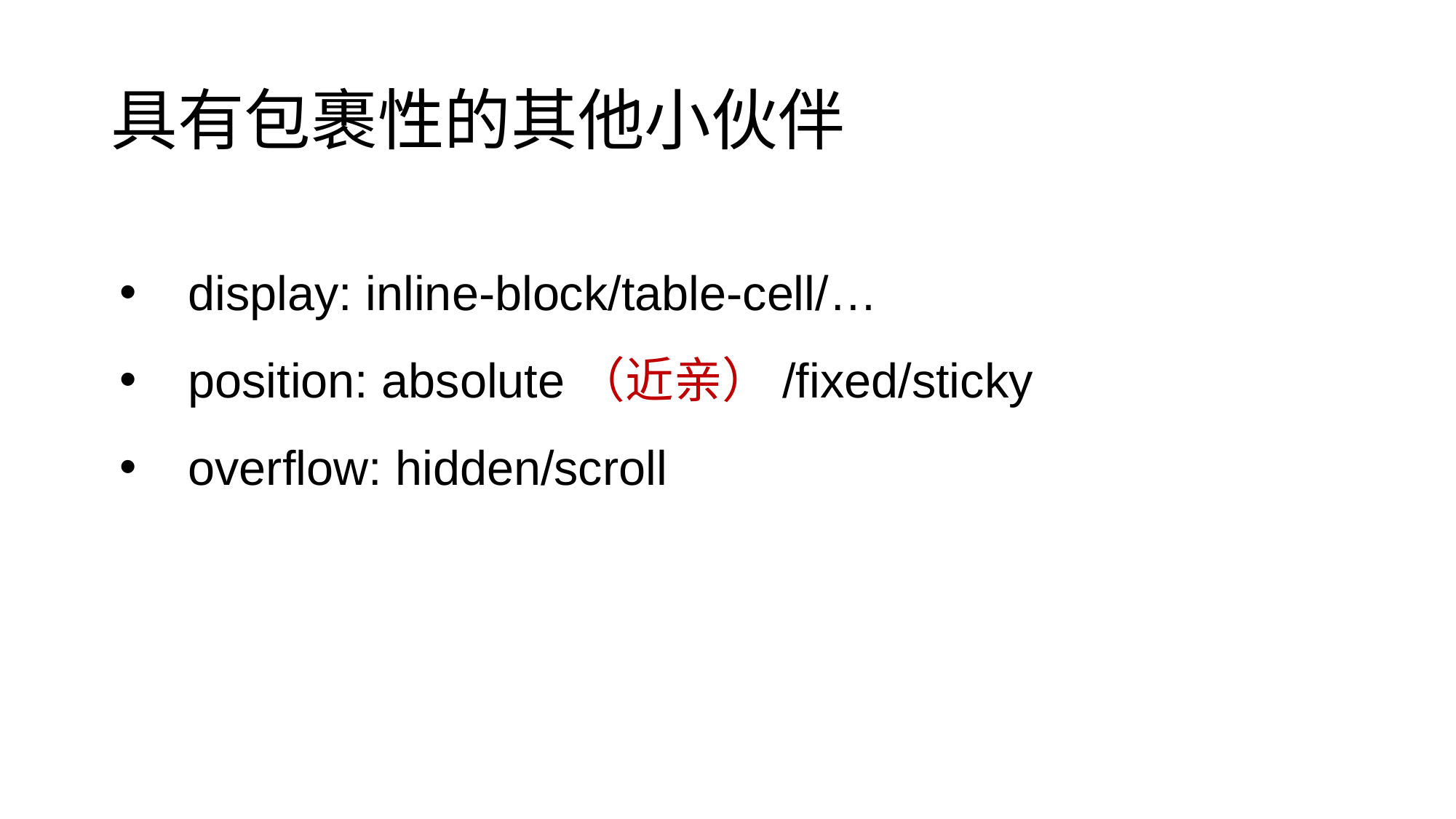

# 具有包裹性的其他小伙伴
display: inline-block/table-cell/…
position: absolute（近亲）/fixed/sticky
overflow: hidden/scroll